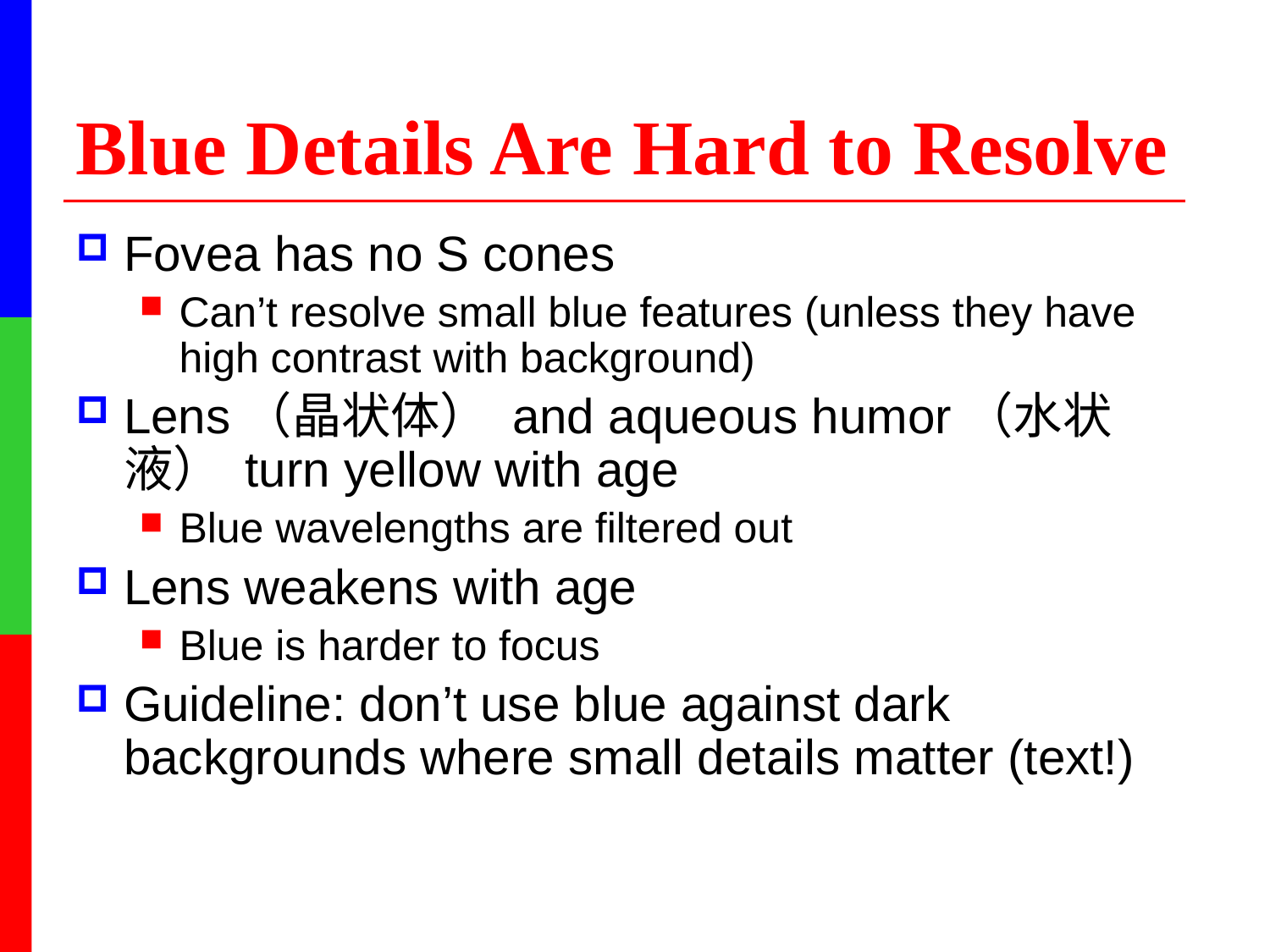

# Blue Details Are Hard to Resolve
Fovea has no S cones
Can’t resolve small blue features (unless they have high contrast with background)
Lens（晶状体） and aqueous humor（水状液） turn yellow with age
Blue wavelengths are filtered out
Lens weakens with age
Blue is harder to focus
Guideline: don’t use blue against dark backgrounds where small details matter (text!)